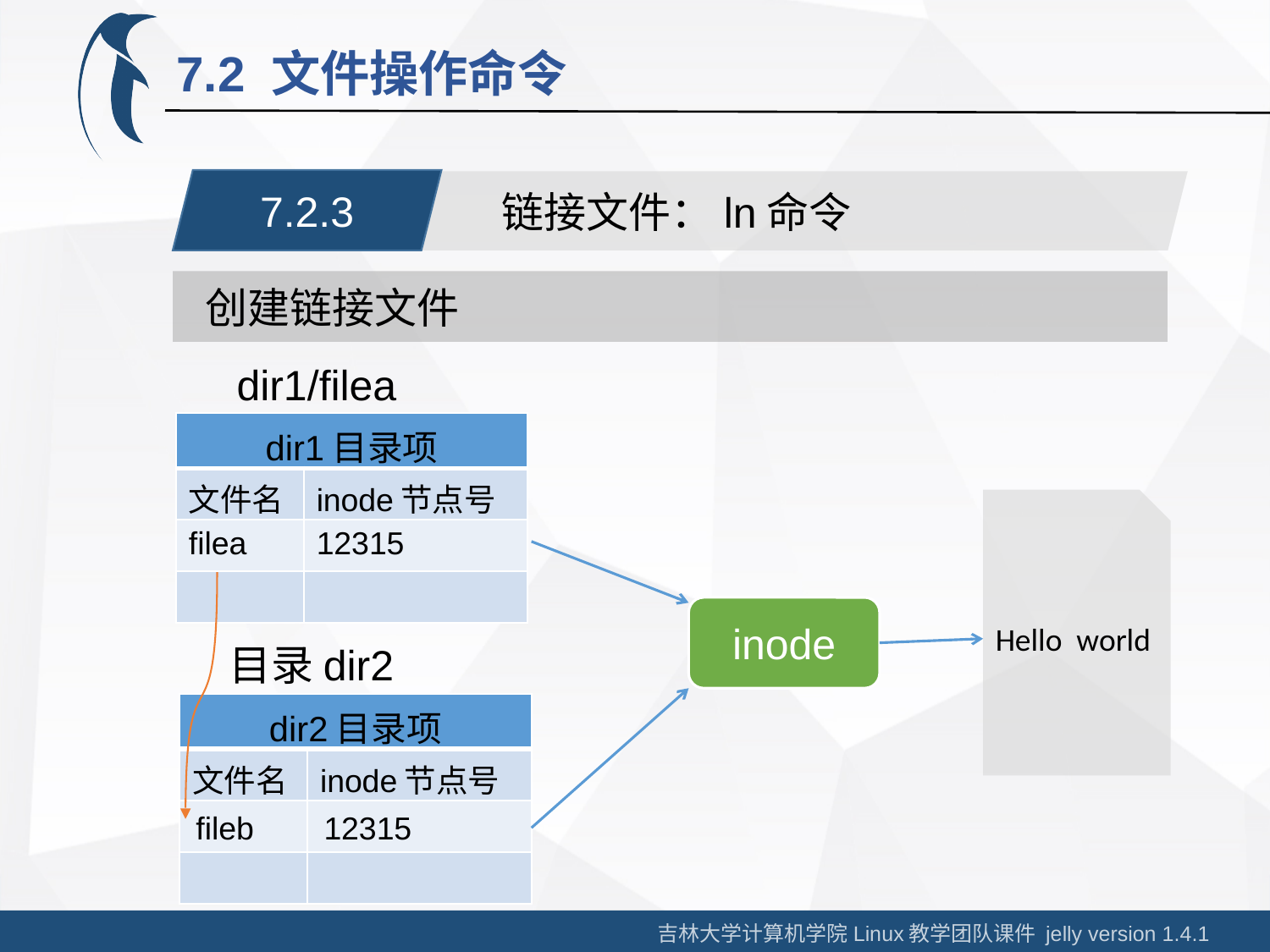

7.2 文件操作命令
7.2.3
链接文件：ln命令
 创建链接文件
dir1/filea
| dir1目录项 |  |
| --- | --- |
| 文件名 | inode节点号 |
| filea | 12315 |
|  |  |

inode
Hello  world
目录dir2
| dir2目录项 |  |
| --- | --- |
| 文件名 | inode节点号 |
|  |  |
|  |  |
fileb
12315